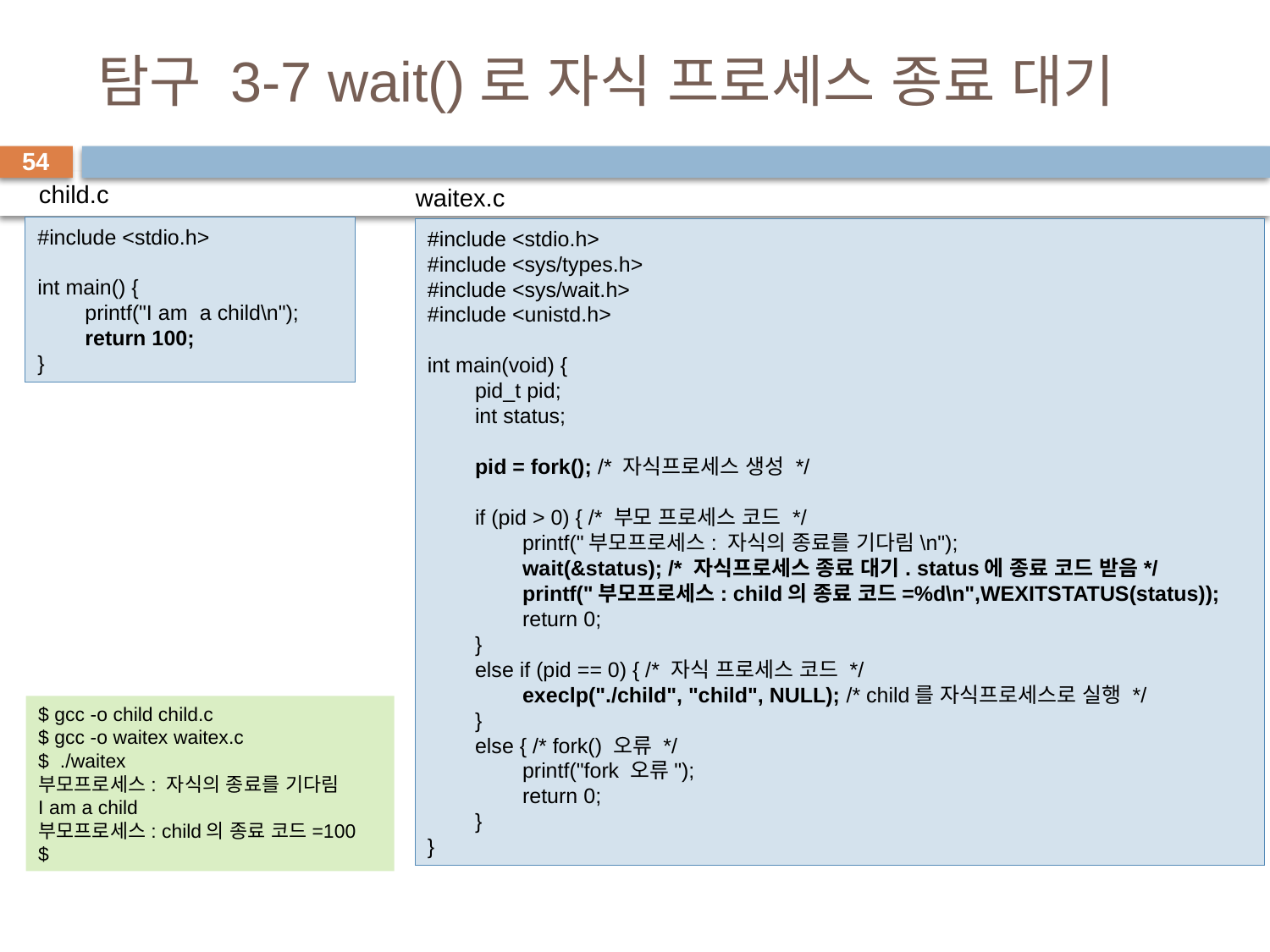

# 탐구 3-7 wait()로 자식 프로세스 종료 대기
54
child.c
waitex.c
#include <stdio.h>

int main() {
        printf("I am  a child\n");
        return 100;
}
#include <stdio.h>
#include <sys/types.h>
#include <sys/wait.h>
#include <unistd.h>

int main(void) {
        pid_t pid;
        int status;

        pid = fork(); /* 자식프로세스 생성 */

        if (pid > 0) { /* 부모 프로세스 코드 */
                printf("부모프로세스: 자식의 종료를 기다림\n");
                wait(&status); /* 자식프로세스 종료 대기. status에 종료 코드 받음*/
                printf("부모프로세스: child의 종료 코드=%d\n",WEXITSTATUS(status));
                return 0;
        }
        else if (pid == 0) { /* 자식 프로세스 코드 */
                execlp("./child", "child", NULL); /* child를 자식프로세스로 실행 */
        }
        else { /* fork() 오류 */
                printf("fork 오류");
                return 0;
        }
}
$ gcc -o child child.c
$ gcc -o waitex waitex.c
$  ./waitex
부모프로세스: 자식의 종료를 기다림
I am a child
부모프로세스: child의 종료 코드=100
$